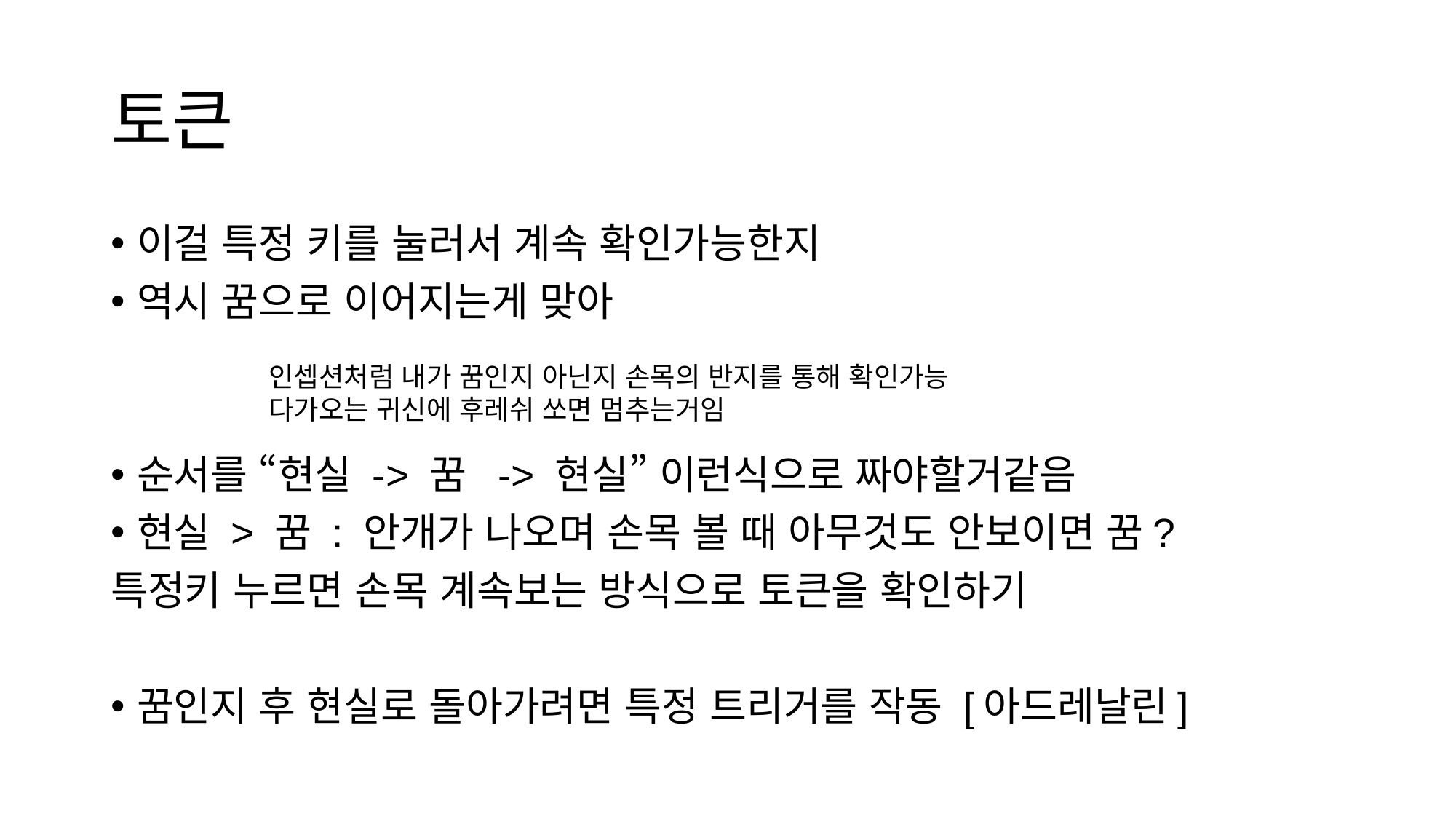

# 토큰
이걸 특정 키를 눌러서 계속 확인가능한지
역시 꿈으로 이어지는게 맞아

순서를 “현실 -> 꿈  -> 현실” 이런식으로 짜야할거같음
현실 > 꿈 : 안개가 나오며 손목 볼 때 아무것도 안보이면 꿈?
특정키 누르면 손목 계속보는 방식으로 토큰을 확인하기

꿈인지 후 현실로 돌아가려면 특정 트리거를 작동 [아드레날린]
인셉션처럼 내가 꿈인지 아닌지 손목의 반지를 통해 확인가능
다가오는 귀신에 후레쉬 쏘면 멈추는거임